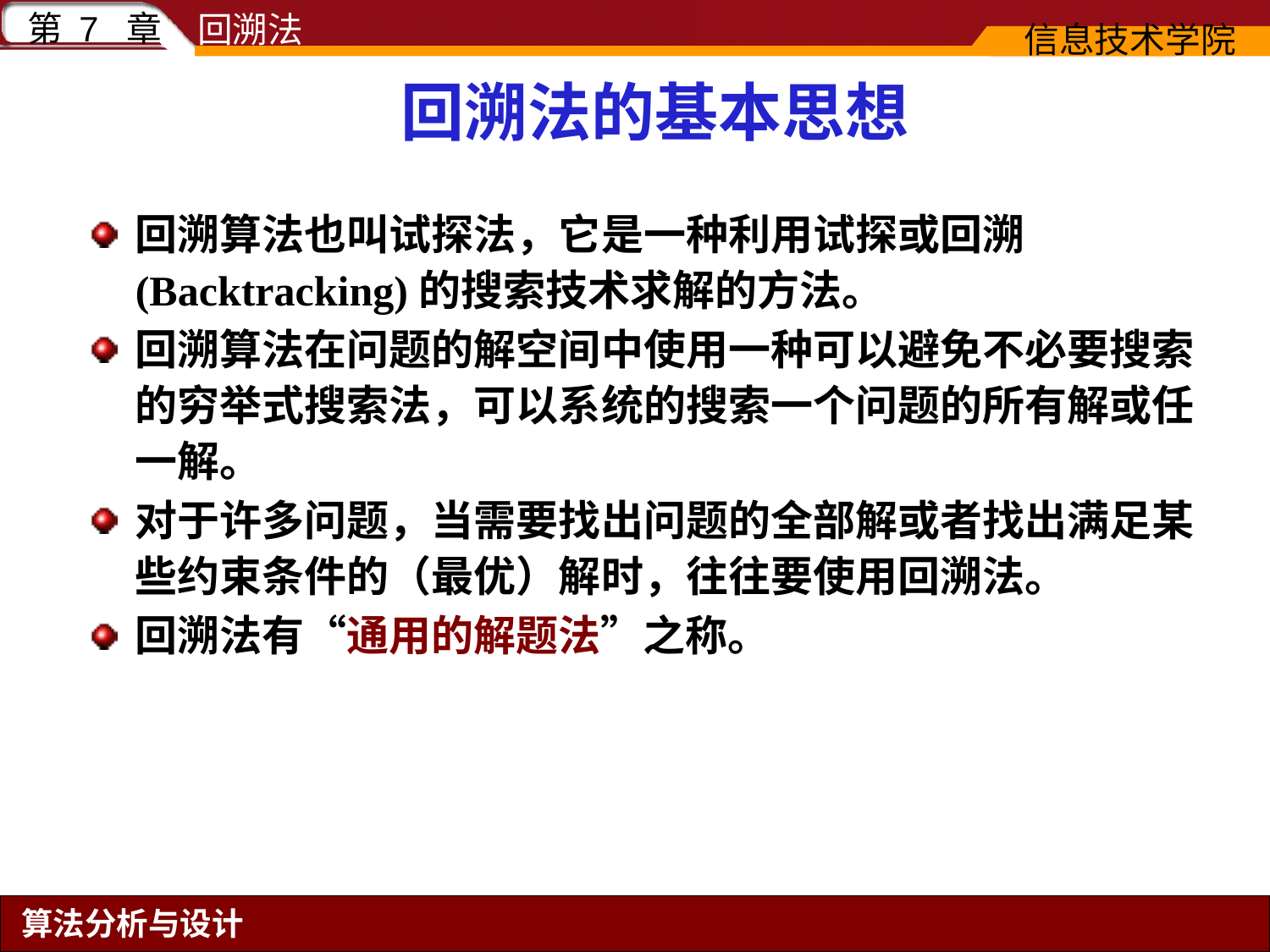

# 回溯法的基本思想
回溯算法也叫试探法，它是一种利用试探或回溯(Backtracking)的搜索技术求解的方法。
回溯算法在问题的解空间中使用一种可以避免不必要搜索的穷举式搜索法，可以系统的搜索一个问题的所有解或任一解。
对于许多问题，当需要找出问题的全部解或者找出满足某些约束条件的（最优）解时，往往要使用回溯法。
回溯法有“通用的解题法”之称。